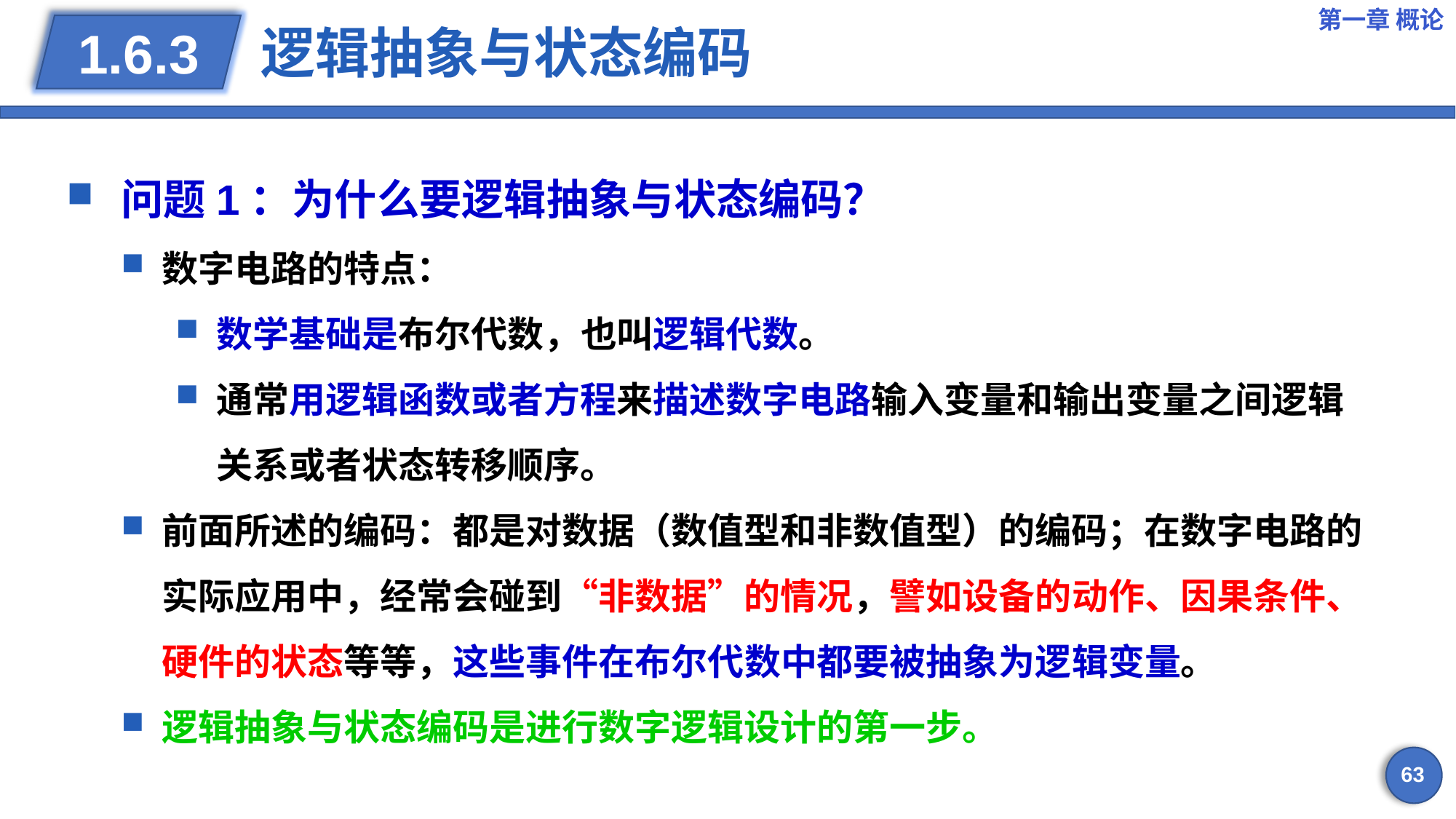

第一章 概论
# 逻辑抽象与状态编码
1.6.3
问题1：为什么要逻辑抽象与状态编码？
数字电路的特点：
数学基础是布尔代数，也叫逻辑代数。
通常用逻辑函数或者方程来描述数字电路输入变量和输出变量之间逻辑关系或者状态转移顺序。
前面所述的编码：都是对数据（数值型和非数值型）的编码；在数字电路的实际应用中，经常会碰到“非数据”的情况，譬如设备的动作、因果条件、硬件的状态等等，这些事件在布尔代数中都要被抽象为逻辑变量。
逻辑抽象与状态编码是进行数字逻辑设计的第一步。
63